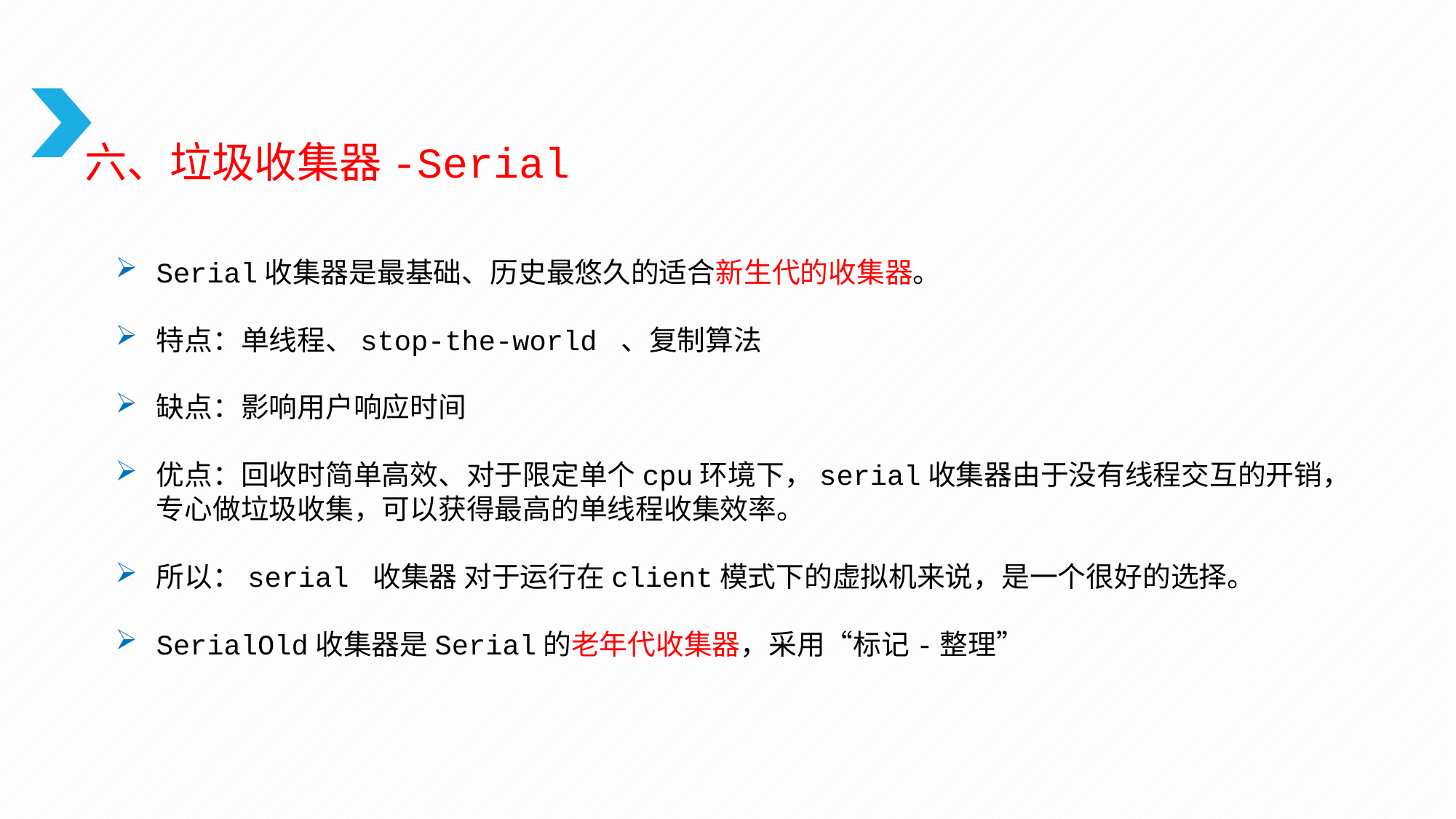

六、垃圾收集器-Serial
Serial收集器是最基础、历史最悠久的适合新生代的收集器。

特点：单线程、stop-the-world 、复制算法

缺点：影响用户响应时间

优点：回收时简单高效、对于限定单个cpu环境下，serial收集器由于没有线程交互的开销，专心做垃圾收集，可以获得最高的单线程收集效率。

所以：serial 收集器 对于运行在client模式下的虚拟机来说，是一个很好的选择。

SerialOld收集器是Serial的老年代收集器，采用“标记-整理”